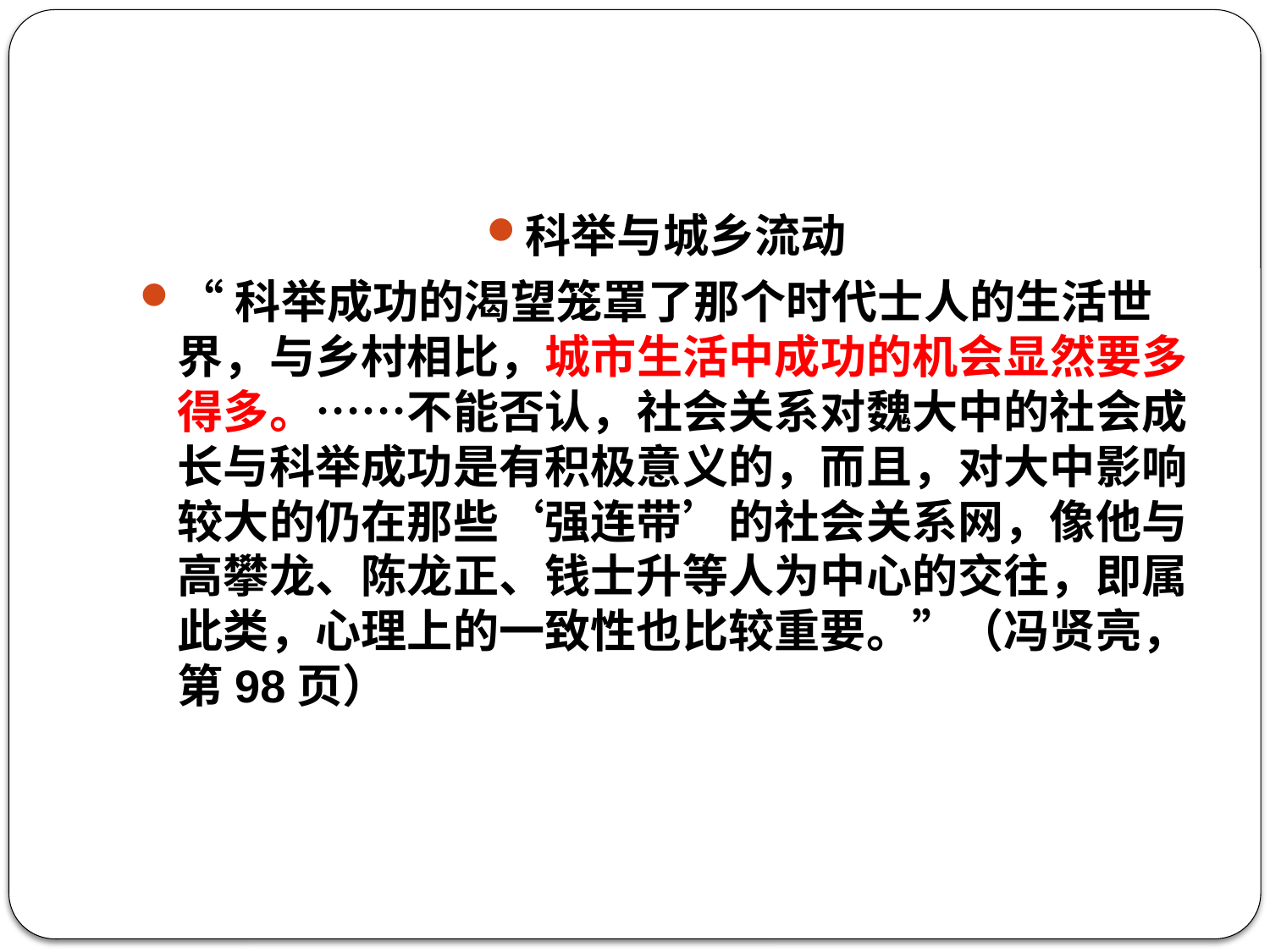

#
科举与城乡流动
“科举成功的渴望笼罩了那个时代士人的生活世界，与乡村相比，城市生活中成功的机会显然要多得多。……不能否认，社会关系对魏大中的社会成长与科举成功是有积极意义的，而且，对大中影响较大的仍在那些‘强连带’的社会关系网，像他与高攀龙、陈龙正、钱士升等人为中心的交往，即属此类，心理上的一致性也比较重要。”（冯贤亮，第98页）